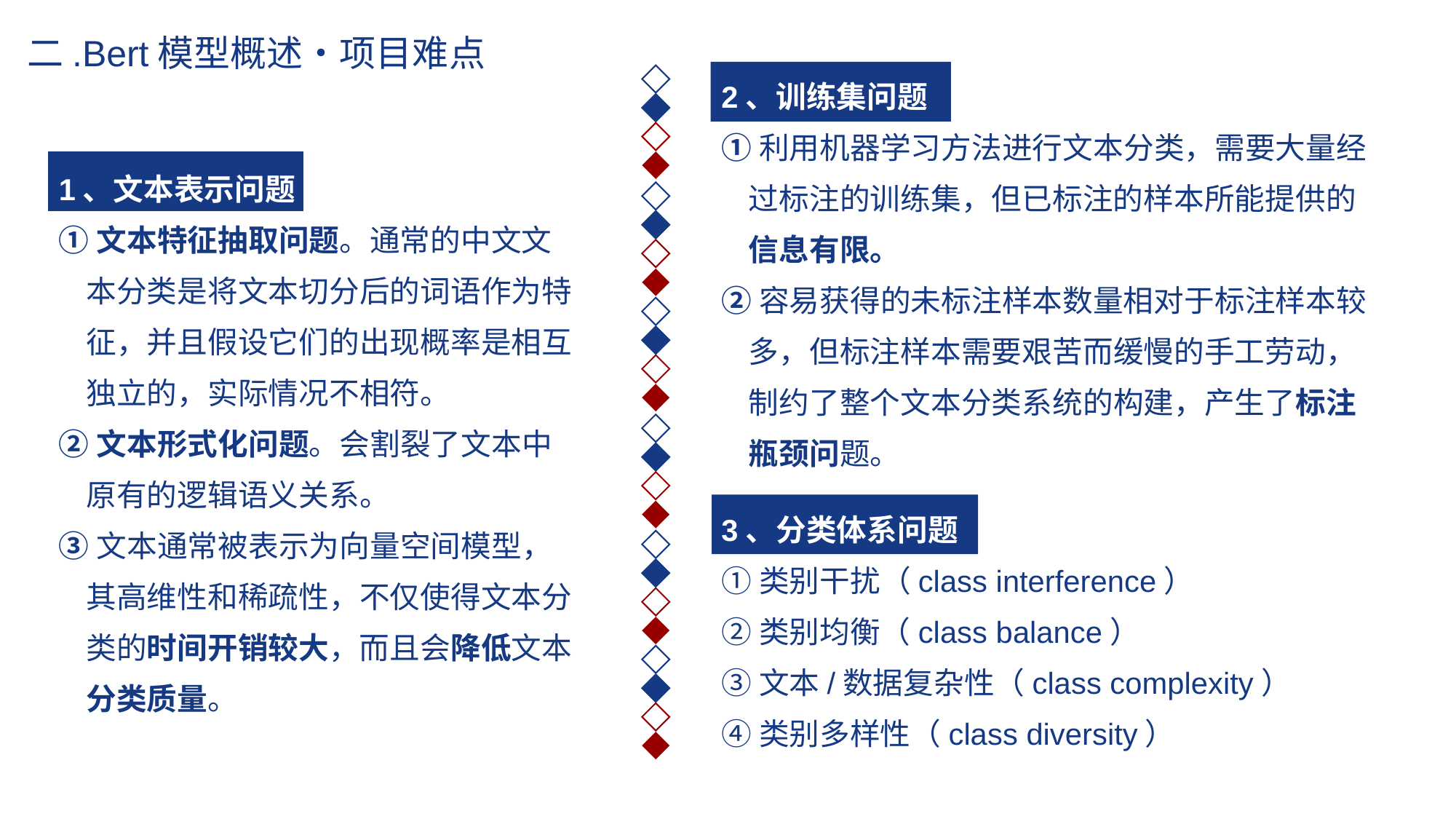

二.Bert模型概述•项目难点
2、训练集问题
①利用机器学习方法进行文本分类，需要大量经过标注的训练集，但已标注的样本所能提供的信息有限。
②容易获得的未标注样本数量相对于标注样本较多，但标注样本需要艰苦而缓慢的手工劳动，制约了整个文本分类系统的构建，产生了标注瓶颈问题。

1、文本表示问题
①文本特征抽取问题。通常的中文文本分类是将文本切分后的词语作为特征，并且假设它们的出现概率是相互独立的，实际情况不相符。
②文本形式化问题。会割裂了文本中原有的逻辑语义关系。
③文本通常被表示为向量空间模型，其高维性和稀疏性，不仅使得文本分类的时间开销较大，而且会降低文本分类质量。

3、分类体系问题
①类别干扰（class interference）
②类别均衡（class balance）
③文本/数据复杂性（class complexity）
④类别多样性（class diversity）